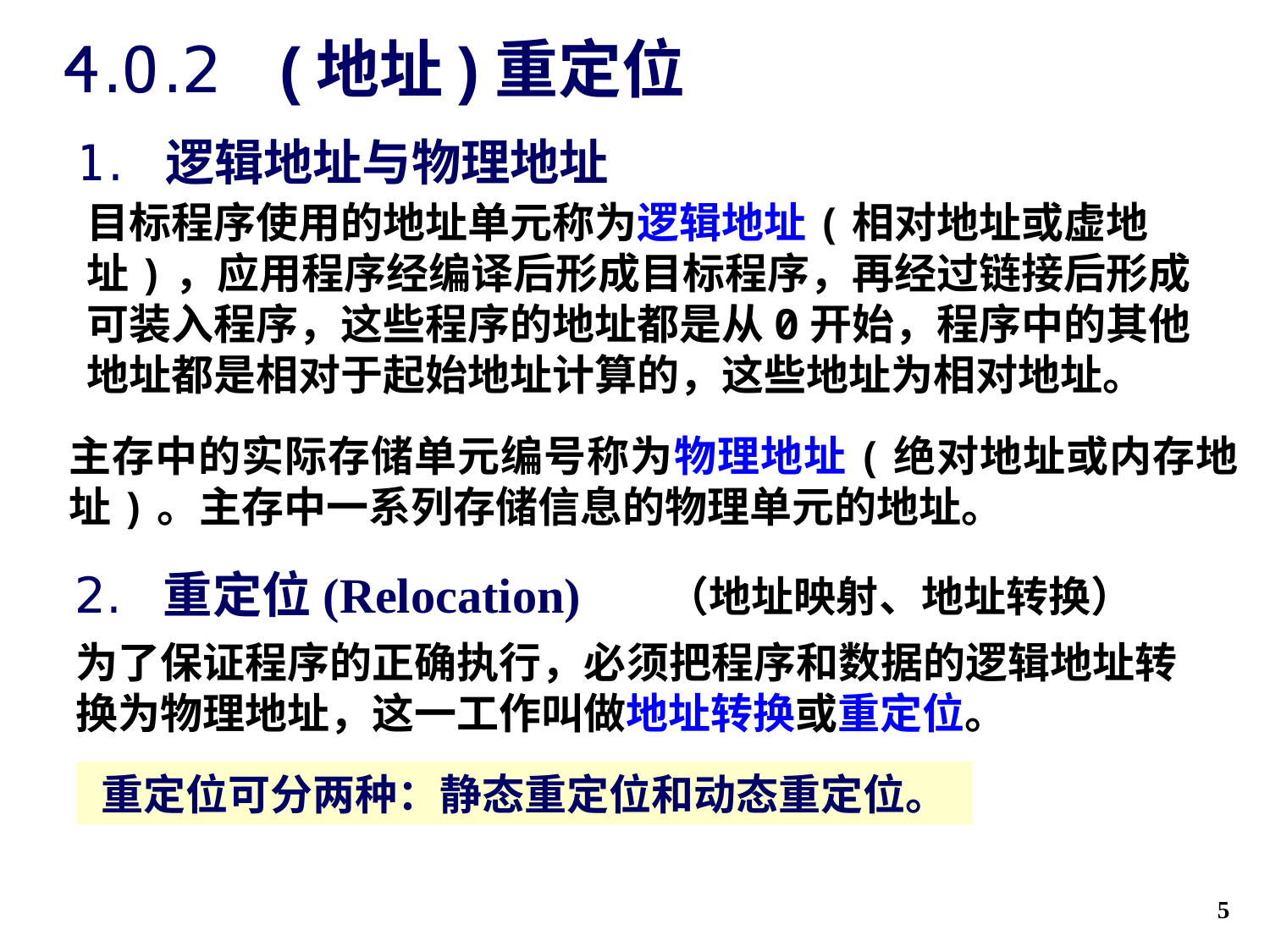

4.0.2   (地址)重定位
1.  逻辑地址与物理地址
目标程序使用的地址单元称为逻辑地址(相对地址或虚地址)，应用程序经编译后形成目标程序，再经过链接后形成可装入程序，这些程序的地址都是从0开始，程序中的其他地址都是相对于起始地址计算的，这些地址为相对地址。
主存中的实际存储单元编号称为物理地址(绝对地址或内存地址)。主存中一系列存储信息的物理单元的地址。
2.  重定位(Relocation)
（地址映射、地址转换）
为了保证程序的正确执行，必须把程序和数据的逻辑地址转换为物理地址，这一工作叫做地址转换或重定位。
重定位可分两种：静态重定位和动态重定位。
5